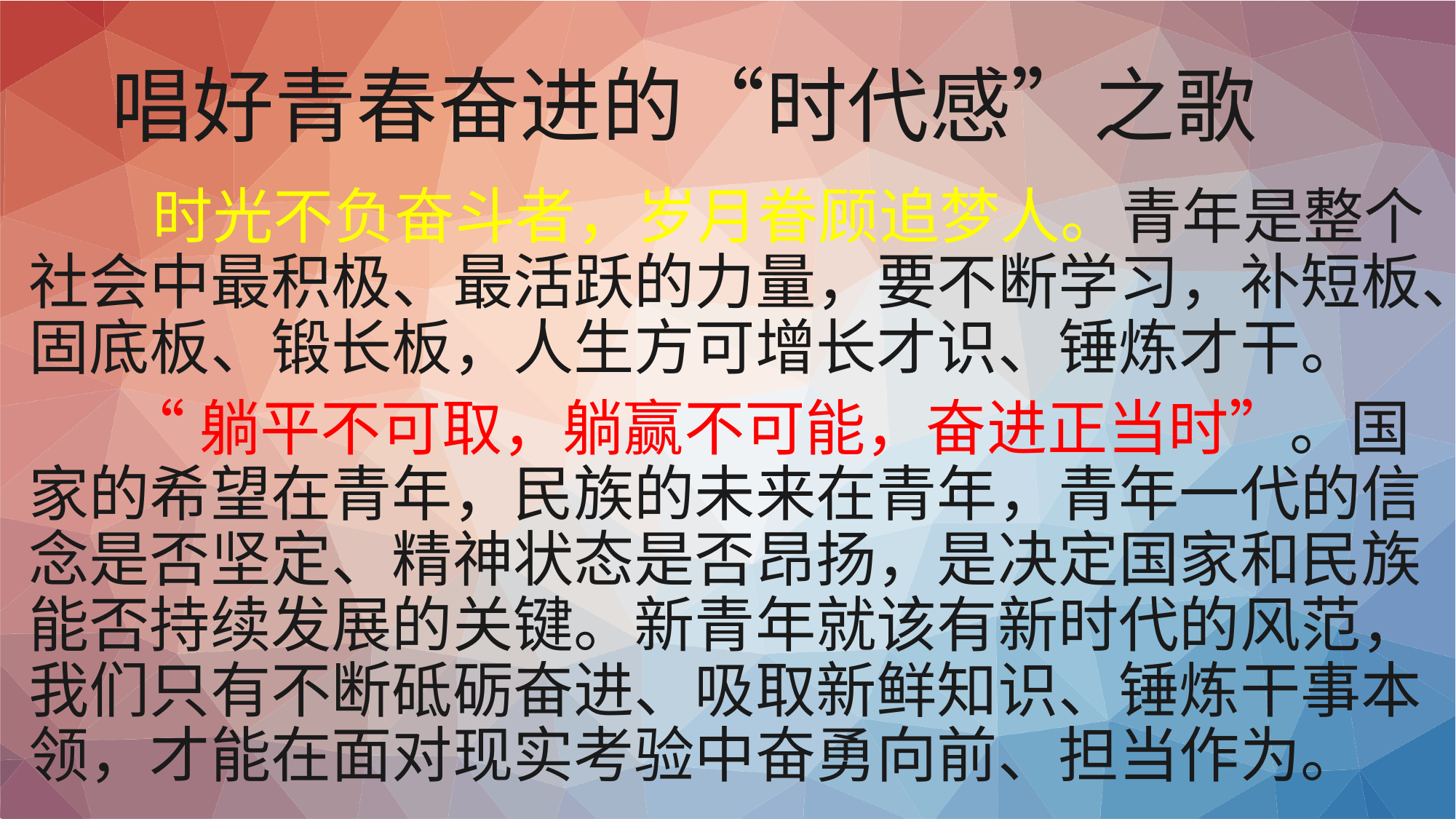

# 唱好青春奋进的“时代感”之歌
        时光不负奋斗者，岁月眷顾追梦人。青年是整个社会中最积极、最活跃的力量，要不断学习，补短板、固底板、锻长板，人生方可增长才识、锤炼才干。
       “躺平不可取，躺赢不可能，奋进正当时”。国家的希望在青年，民族的未来在青年，青年一代的信念是否坚定、精神状态是否昂扬，是决定国家和民族能否持续发展的关键。新青年就该有新时代的风范，我们只有不断砥砺奋进、吸取新鲜知识、锤炼干事本领，才能在面对现实考验中奋勇向前、担当作为。